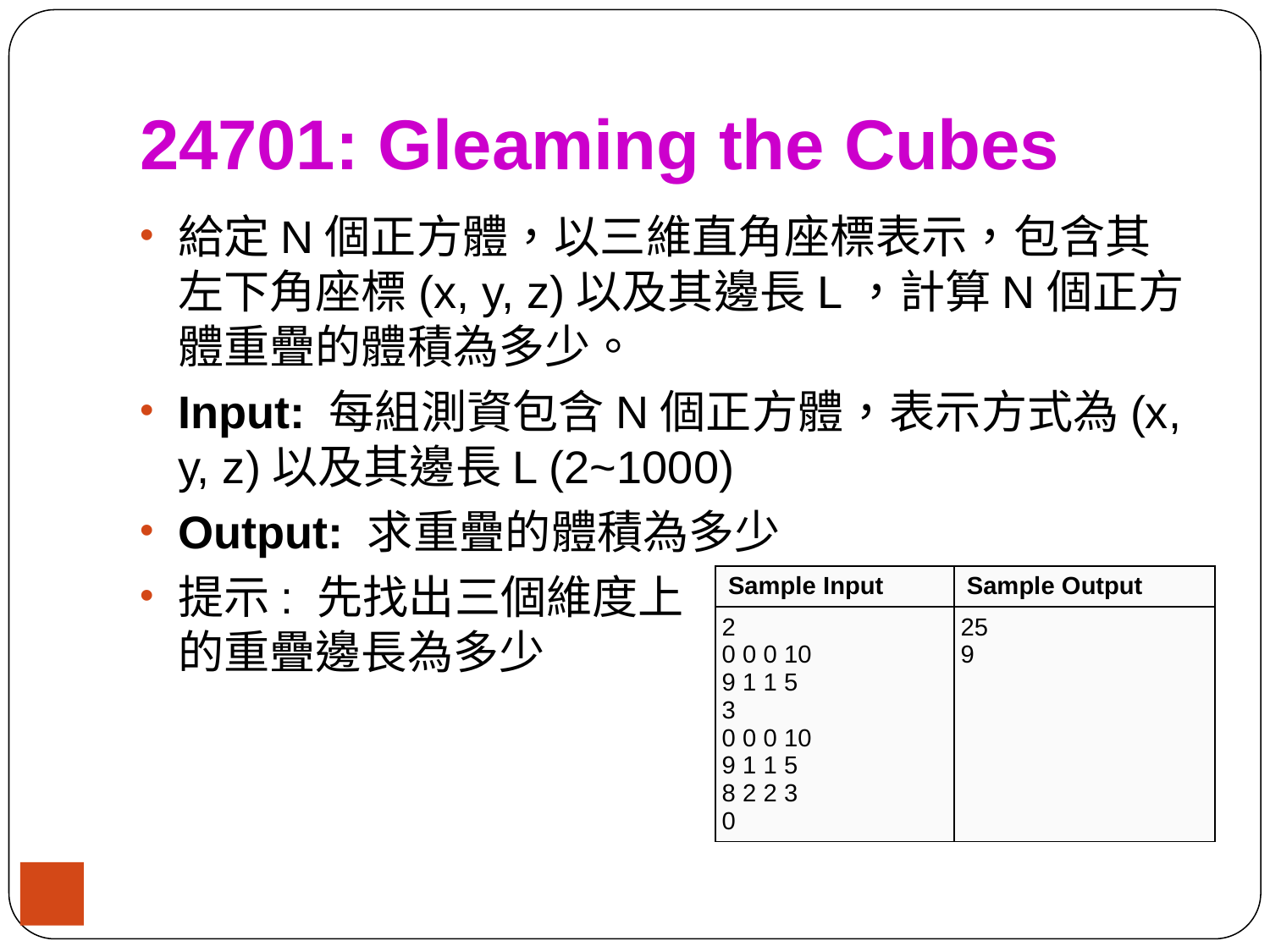

# 24701: Gleaming the Cubes
給定N個正方體，以三維直角座標表示，包含其左下角座標(x, y, z)以及其邊長L，計算N個正方體重疊的體積為多少。
Input: 每組測資包含N個正方體，表示方式為(x, y, z)以及其邊長L (2~1000)
Output: 求重疊的體積為多少
提示: 先找出三個維度上
的重疊邊長為多少
| Sample Input | Sample Output |
| --- | --- |
| 2 0 0 0 10 9 1 1 5 3 0 0 0 10 9 1 1 5 8 2 2 3 0 | 25 9 |